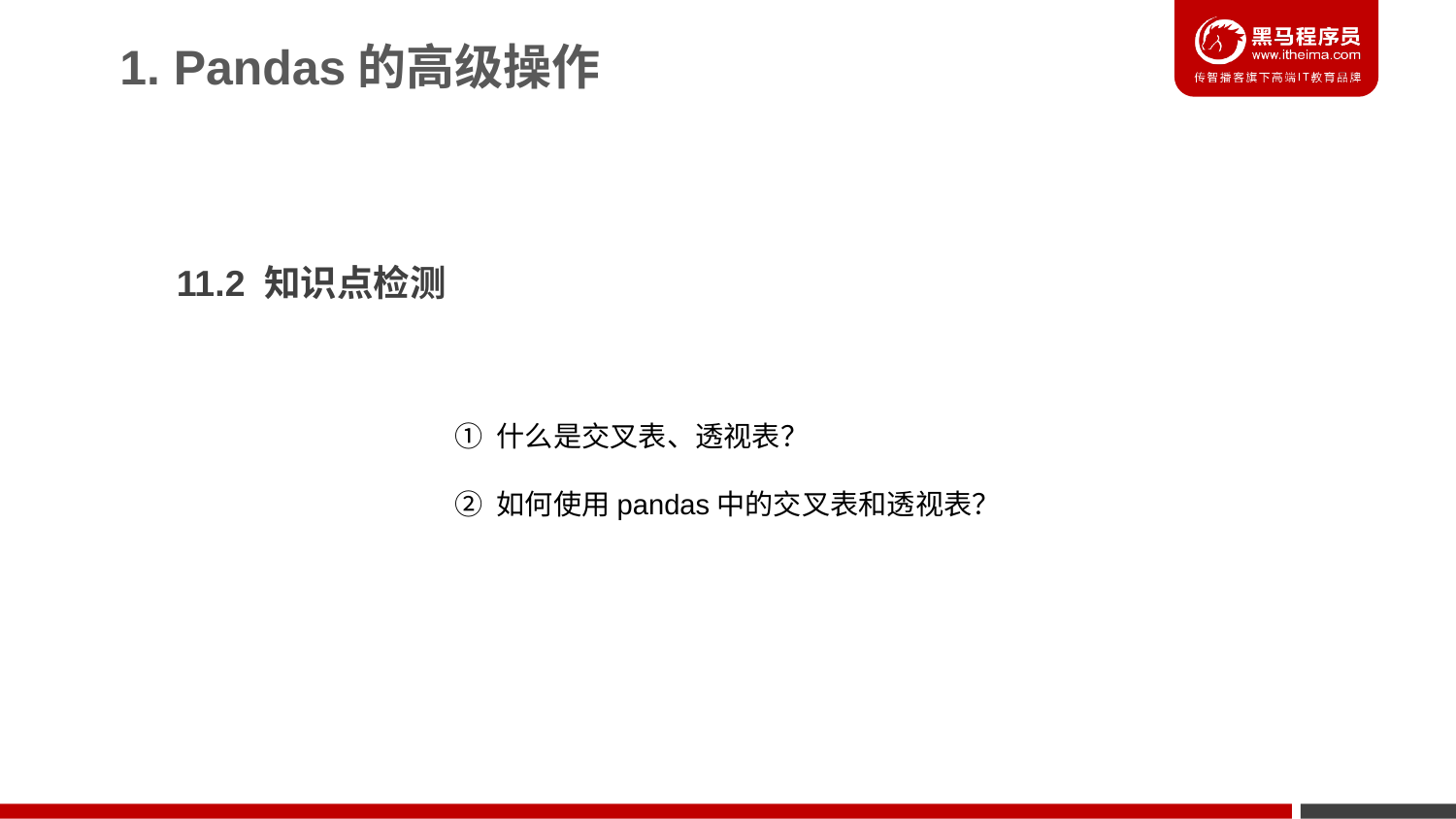

1. Pandas的高级操作
11.2 知识点检测
① 什么是交叉表、透视表？

② 如何使用pandas中的交叉表和透视表？